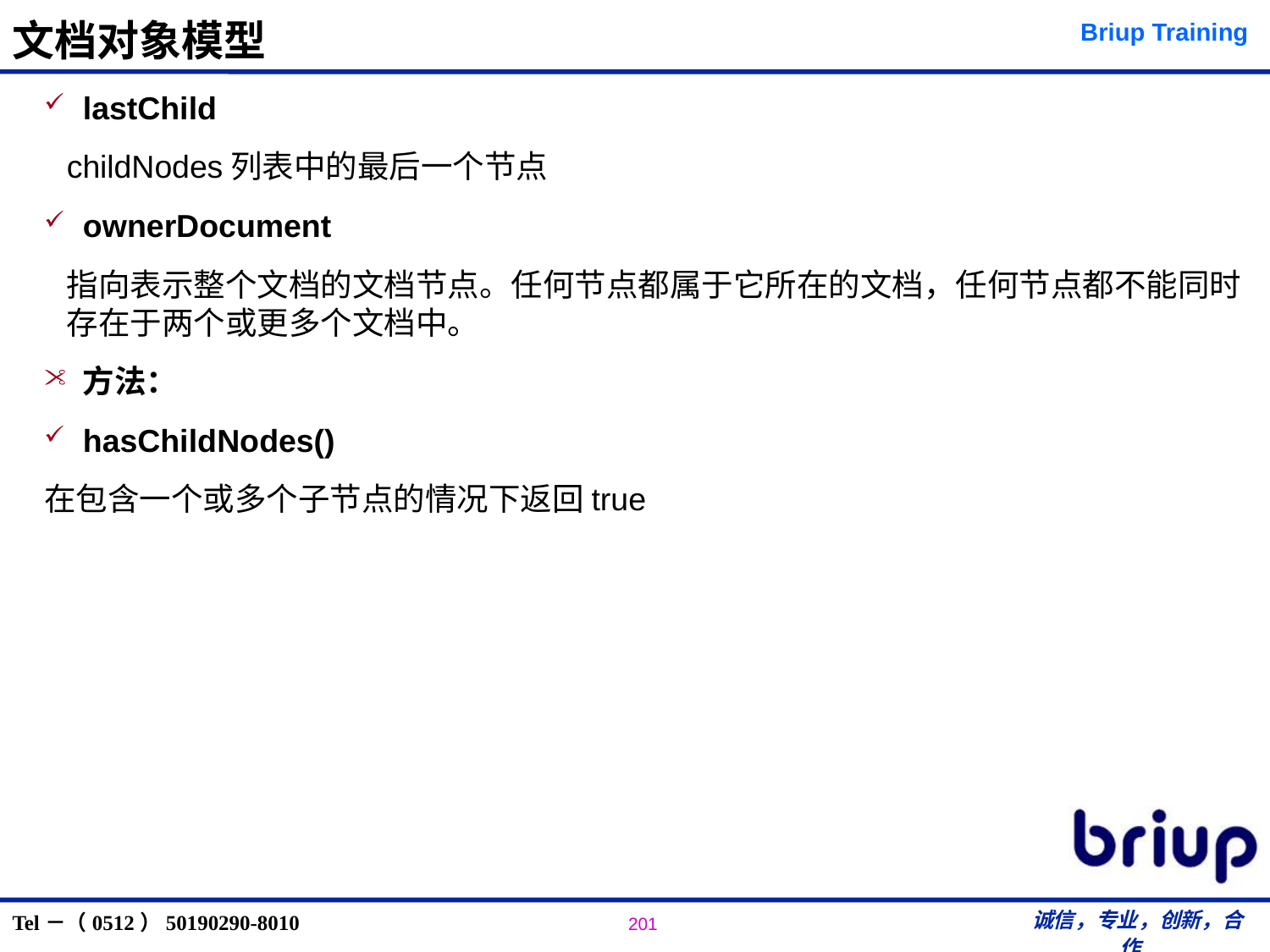

# 文档对象模型
lastChild
childNodes列表中的最后一个节点
ownerDocument
指向表示整个文档的文档节点。任何节点都属于它所在的文档，任何节点都不能同时存在于两个或更多个文档中。
方法：
hasChildNodes()
在包含一个或多个子节点的情况下返回true